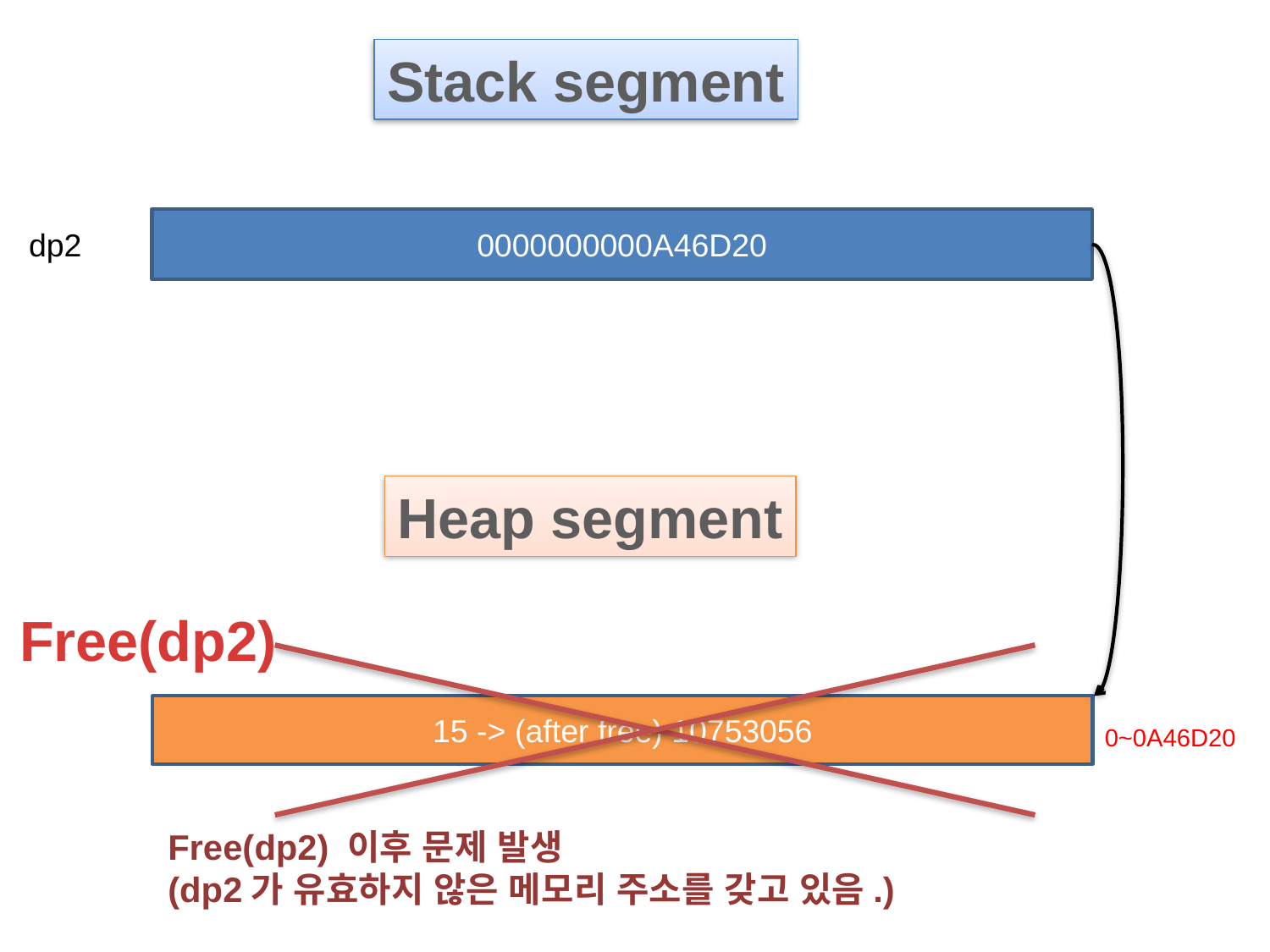

Stack segment
0000000000A46D20
dp2
Heap segment
Free(dp2)
15 -> (after free) 10753056
0~0A46D20

Free(dp2) 이후 문제 발생
(dp2가 유효하지 않은 메모리 주소를 갖고 있음.)